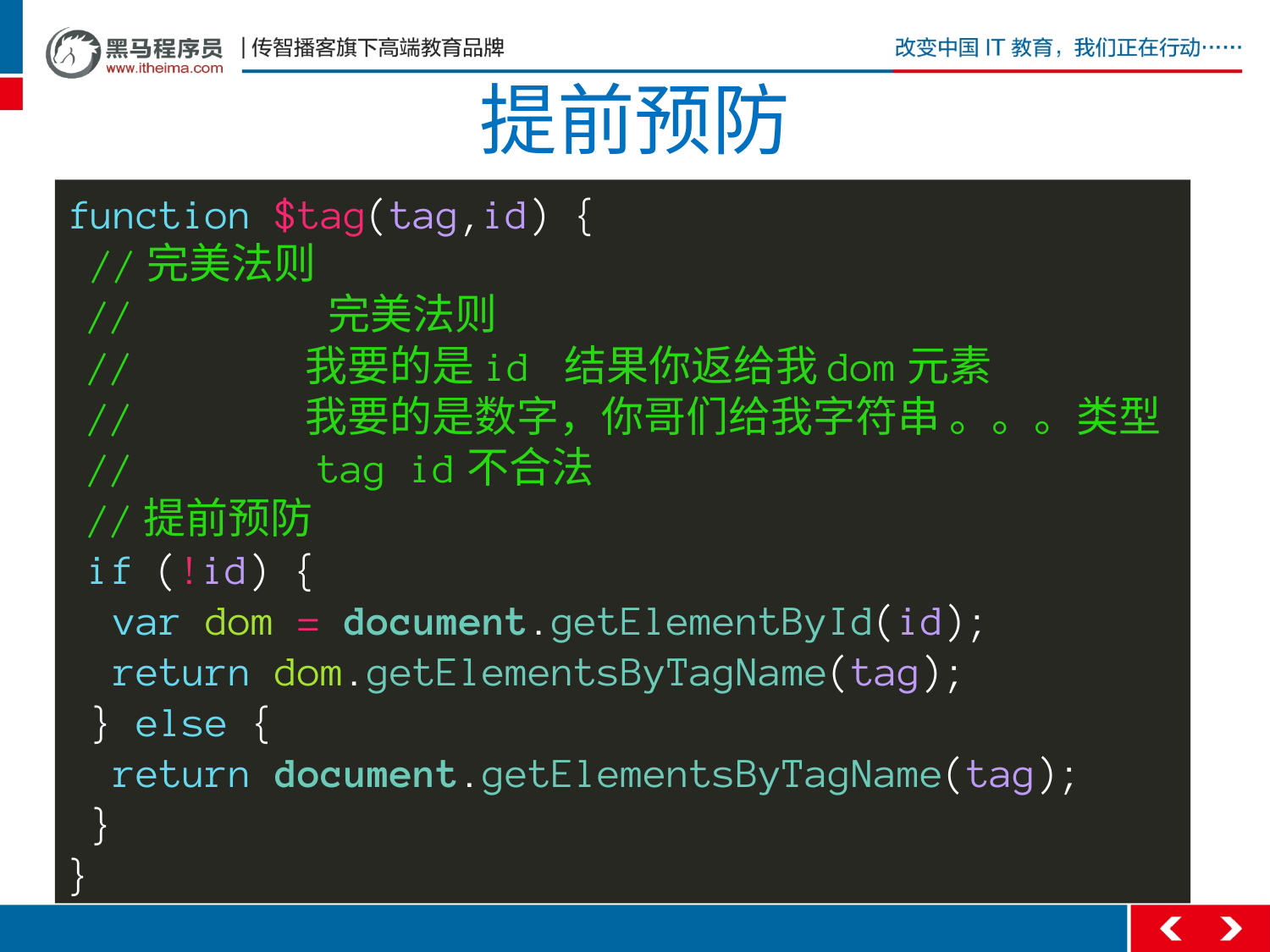

# 提前预防
function $tag(tag,id) {
 //完美法则
 //        完美法则
 //       我要的是id 结果你返给我dom元素
 //       我要的是数字，你哥们给我字符串 。。。类型
 //        tag id不合法
 //提前预防
 if (!id) {
  var dom = document.getElementById(id);
  return dom.getElementsByTagName(tag);
 } else {
  return document.getElementsByTagName(tag);
 }
}